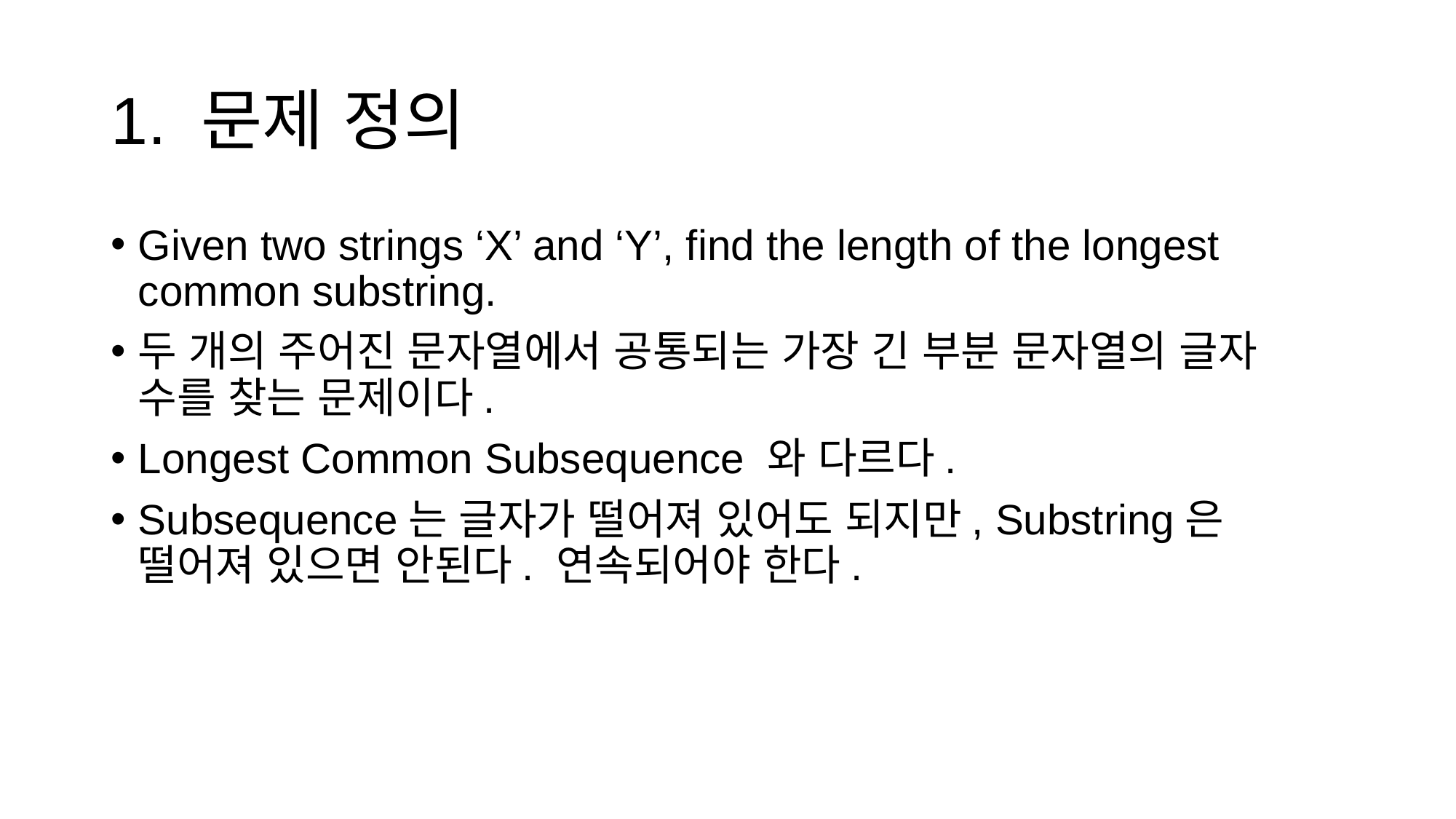

# 1. 문제 정의
Given two strings ‘X’ and ‘Y’, find the length of the longest common substring.
두 개의 주어진 문자열에서 공통되는 가장 긴 부분 문자열의 글자 수를 찾는 문제이다.
Longest Common Subsequence 와 다르다.
Subsequence는 글자가 떨어져 있어도 되지만, Substring은 떨어져 있으면 안된다. 연속되어야 한다.